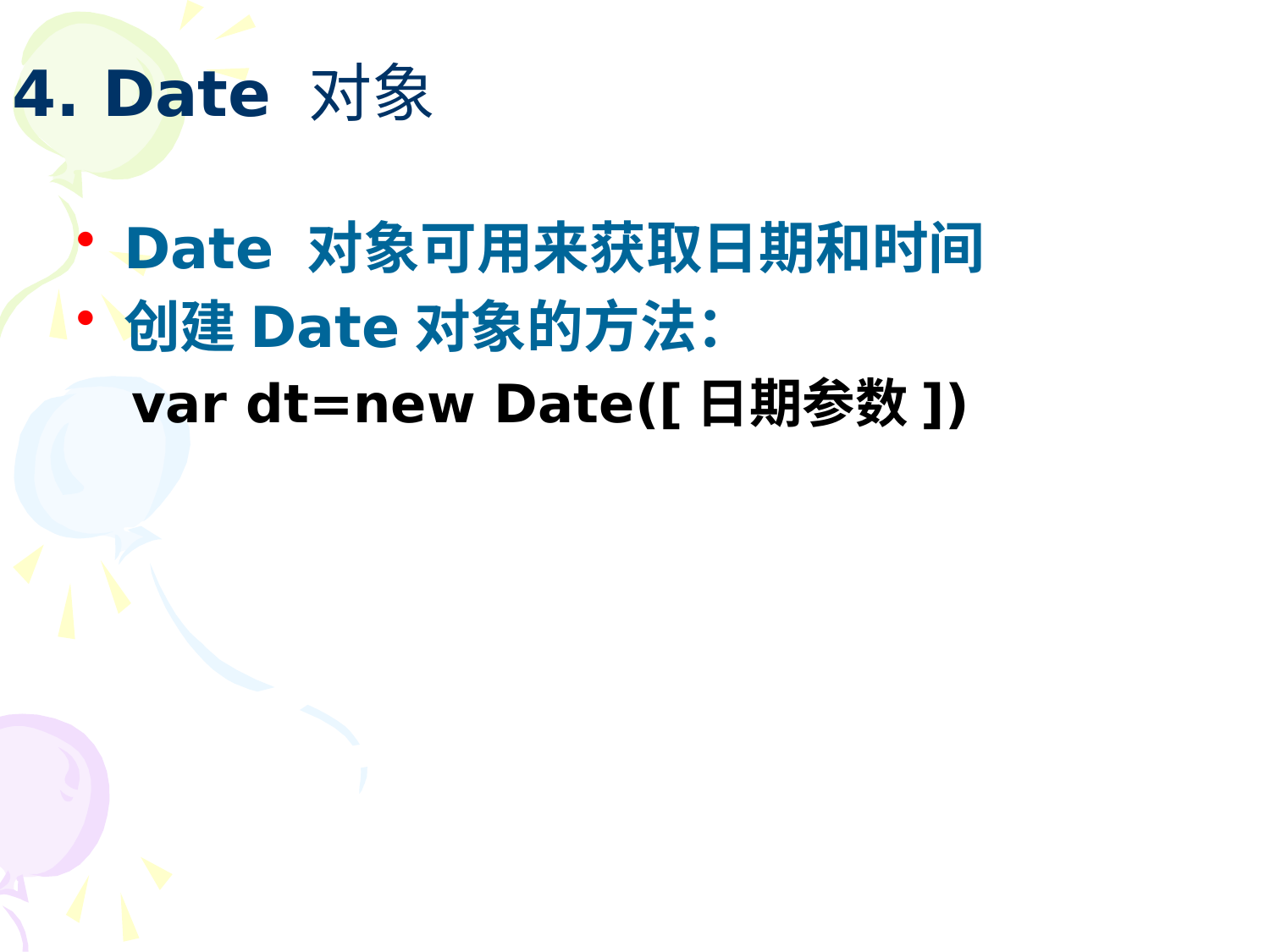

# 4. Date 对象
Date 对象可用来获取日期和时间
创建Date对象的方法：
   var dt=new Date([日期参数])